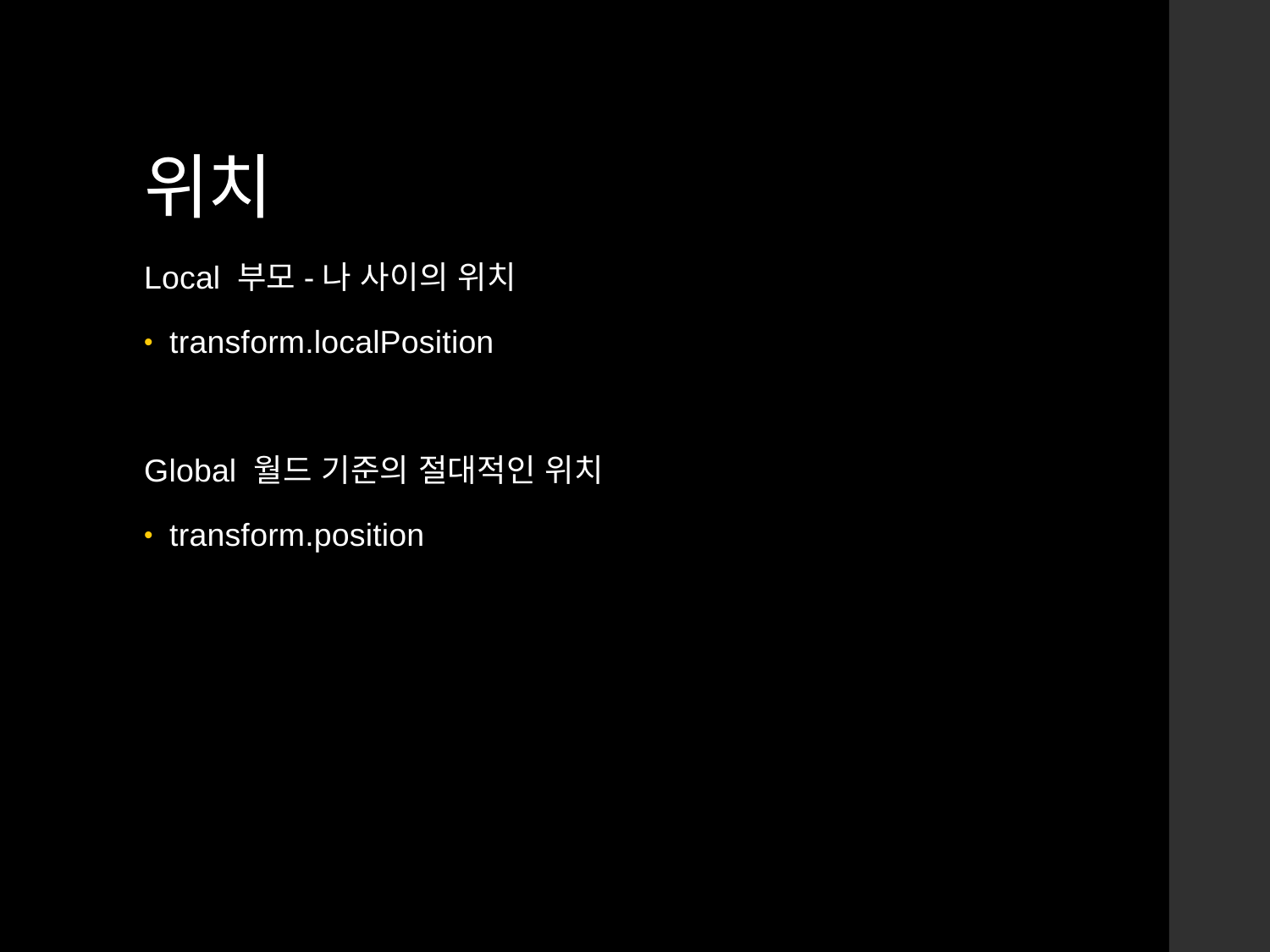

# 위치
Local 부모-나 사이의 위치
transform.localPosition

Global 월드 기준의 절대적인 위치
transform.position